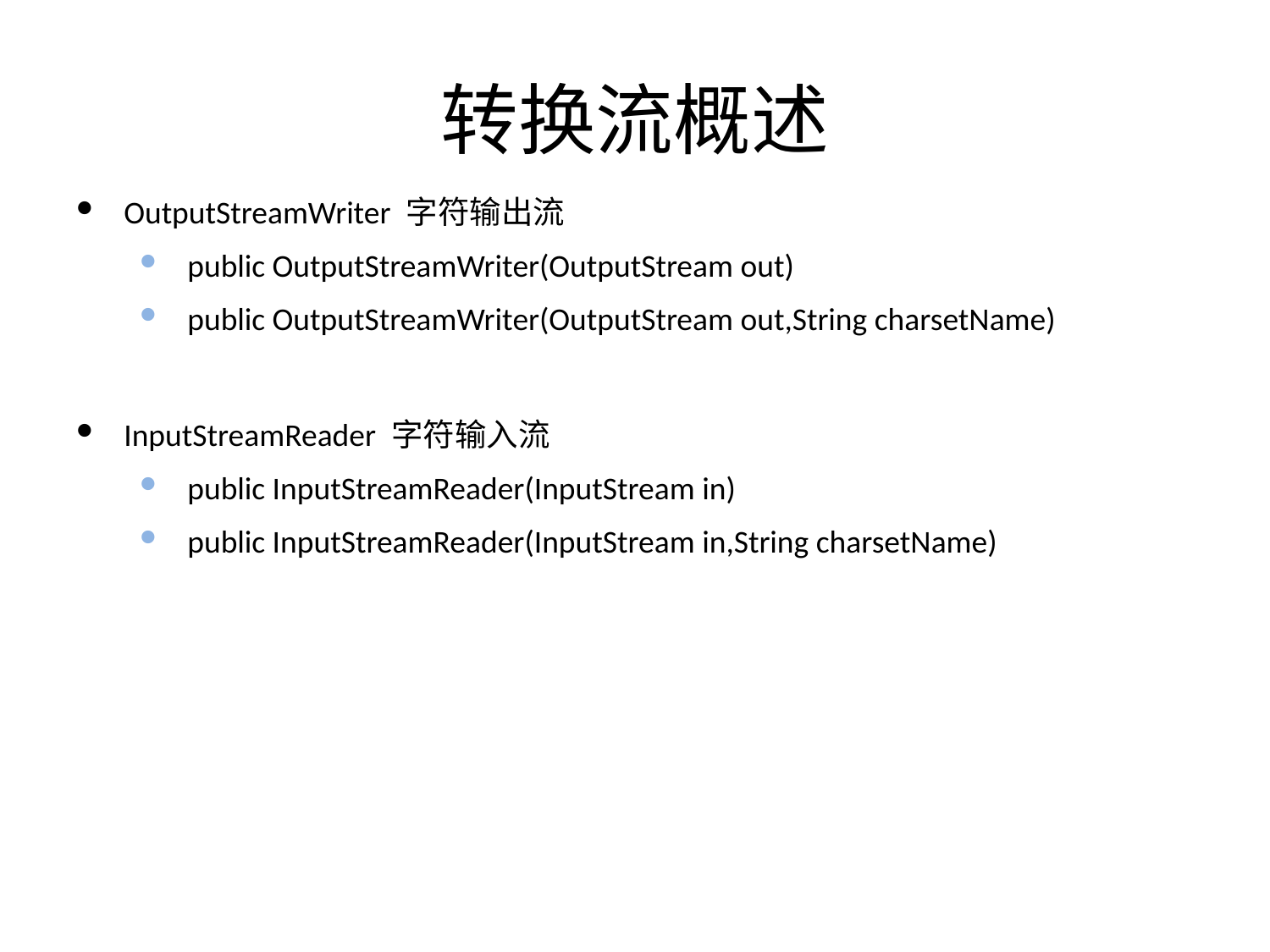

# 转换流概述
OutputStreamWriter 字符输出流
public OutputStreamWriter(OutputStream out)
public OutputStreamWriter(OutputStream out,String charsetName)

InputStreamReader 字符输入流
public InputStreamReader(InputStream in)
public InputStreamReader(InputStream in,String charsetName)